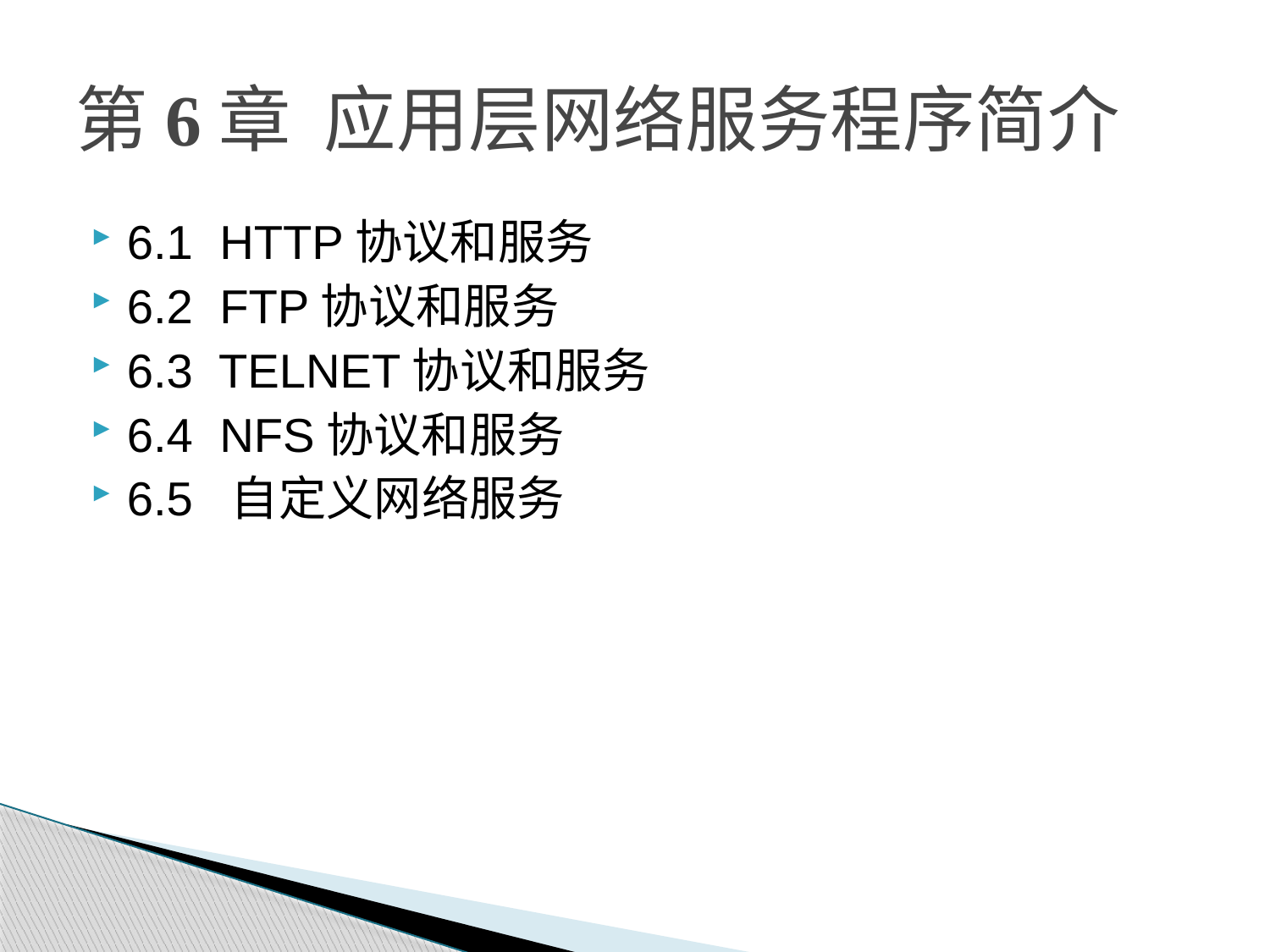

# 第6章  应用层网络服务程序简介
6.1  HTTP协议和服务
6.2  FTP协议和服务
6.3  TELNET协议和服务
6.4  NFS协议和服务
6.5  自定义网络服务